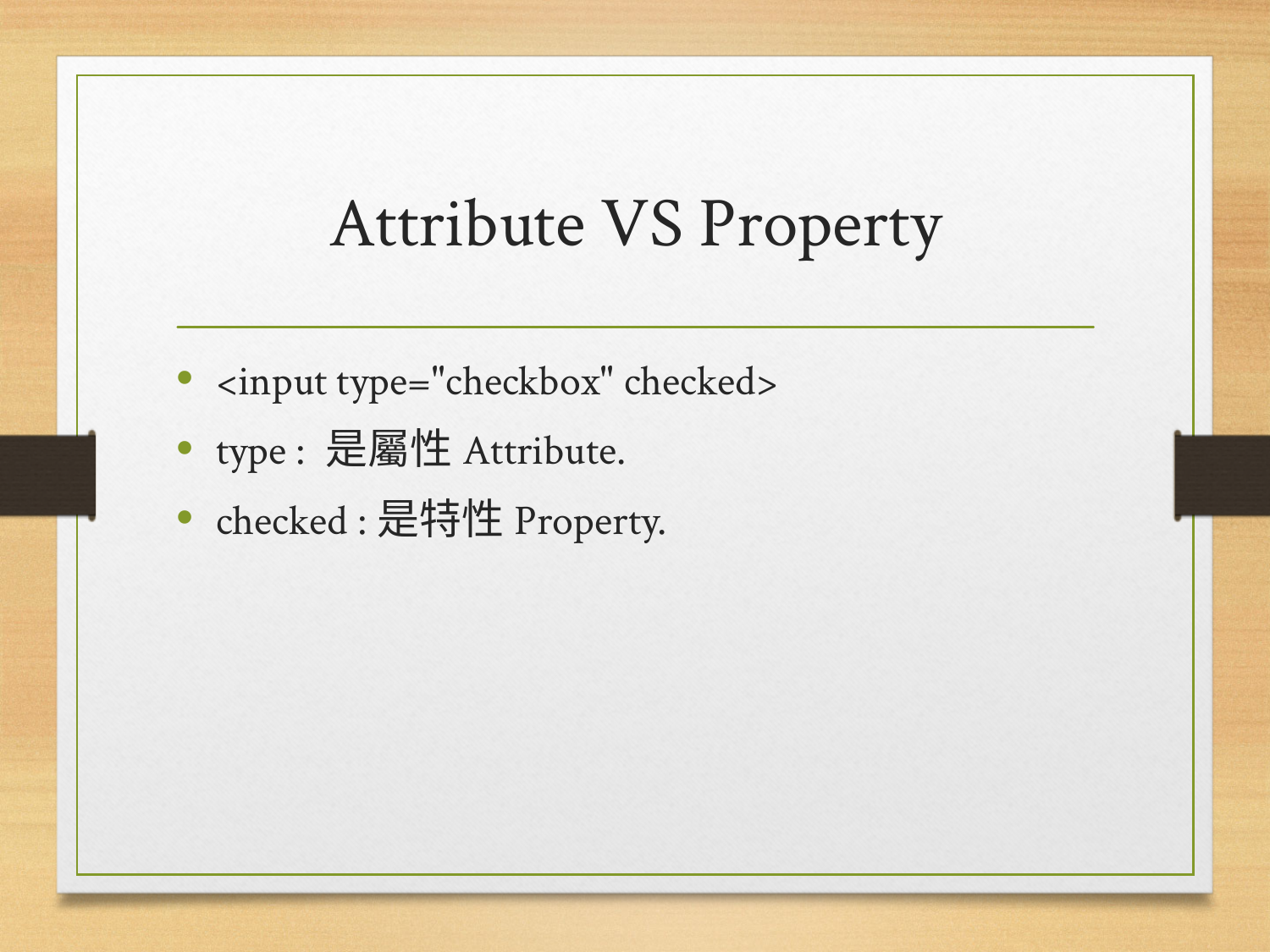

# Attribute VS Property
<input type="checkbox" checked>
type : 是屬性Attribute.
checked :是特性Property.